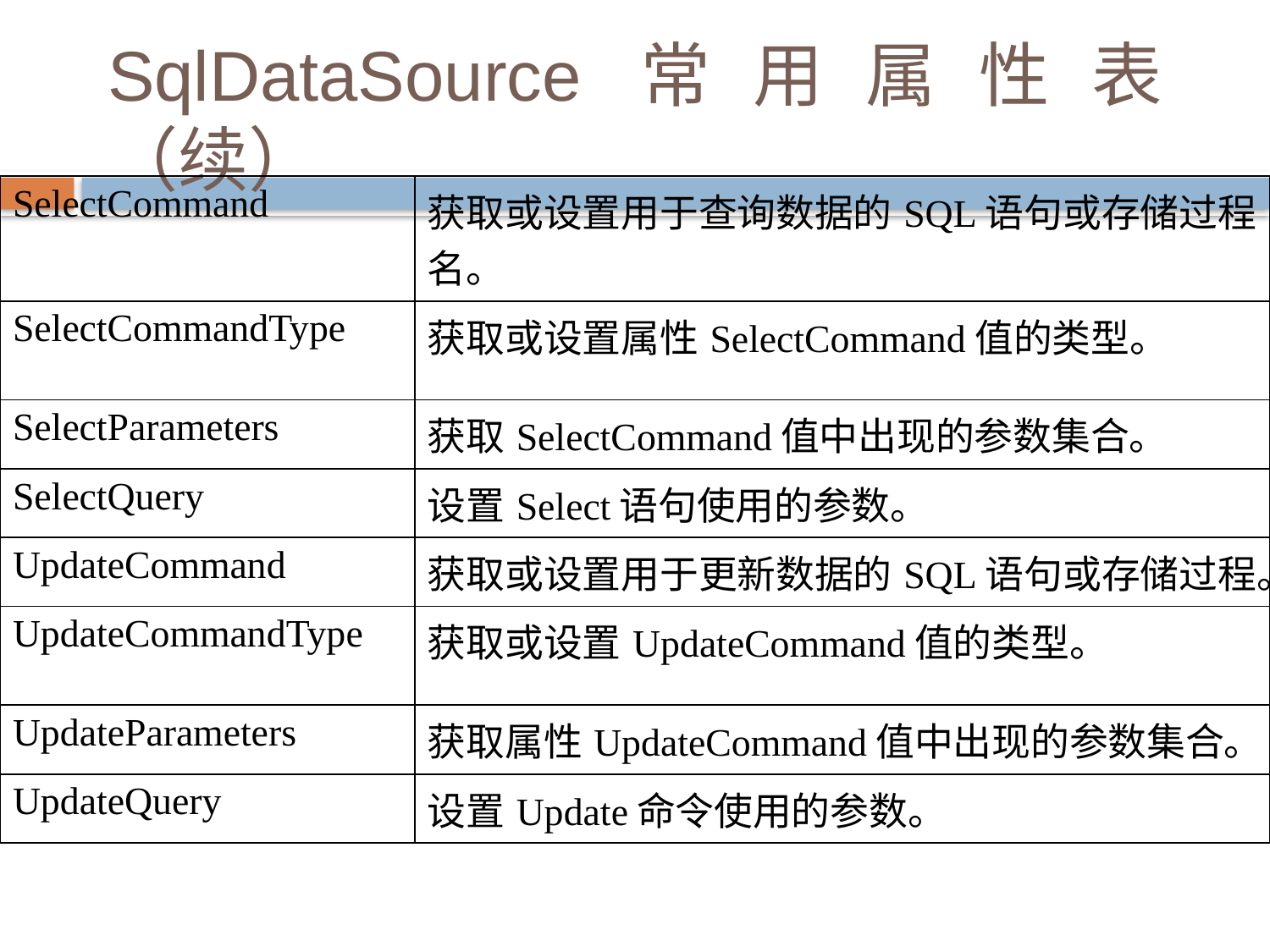

15
# SqlDataSource常用属性表（续）
| SelectCommand | 获取或设置用于查询数据的SQL语句或存储过程名。 |
| --- | --- |
| SelectCommandType | 获取或设置属性SelectCommand值的类型。 |
| SelectParameters | 获取SelectCommand值中出现的参数集合。 |
| SelectQuery | 设置Select语句使用的参数。 |
| UpdateCommand | 获取或设置用于更新数据的SQL语句或存储过程。 |
| UpdateCommandType | 获取或设置UpdateCommand值的类型。 |
| UpdateParameters | 获取属性UpdateCommand值中出现的参数集合。 |
| UpdateQuery | 设置Update命令使用的参数。 |